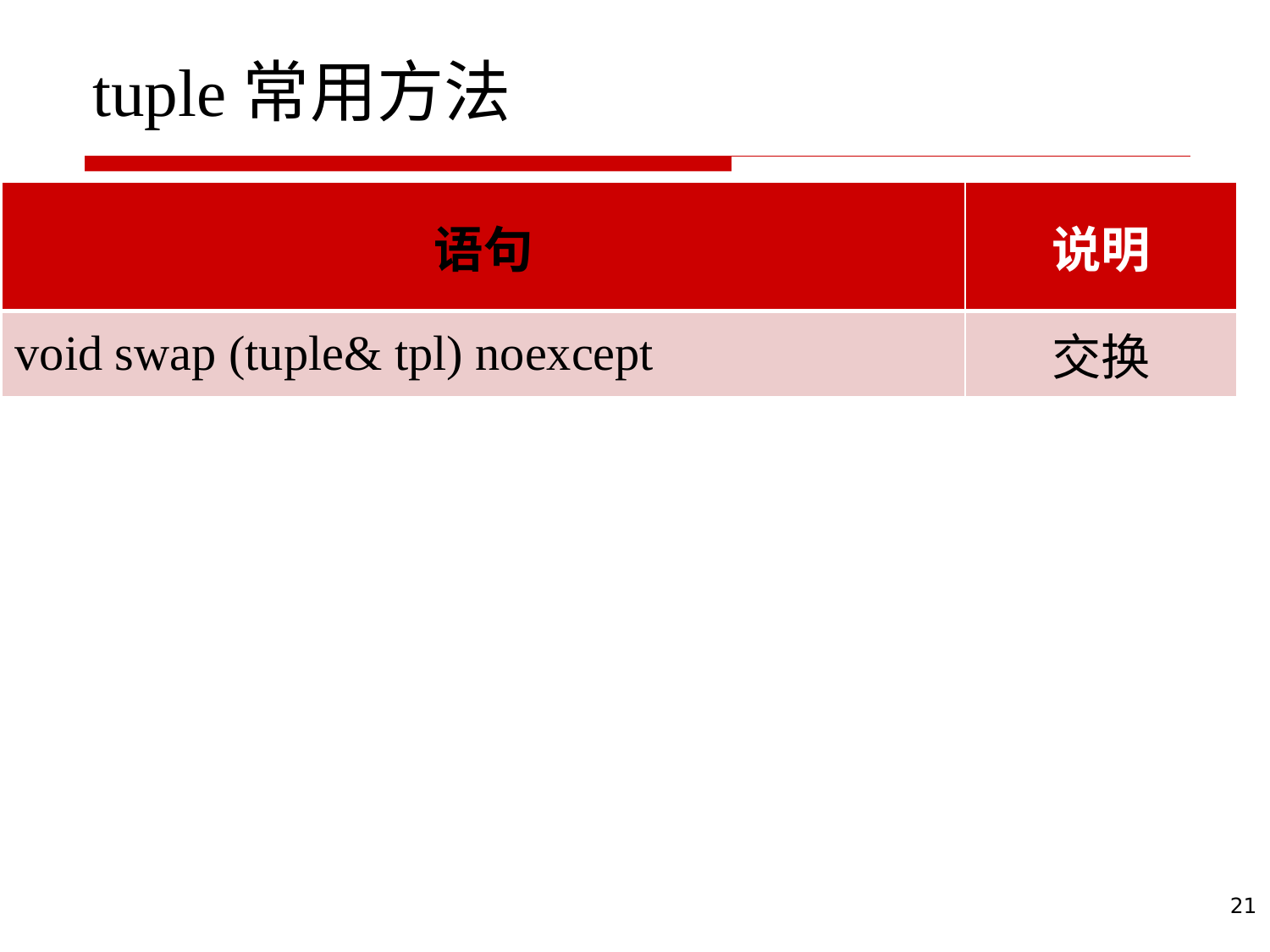

# tuple常用方法
| 语句 | 说明 |
| --- | --- |
| void swap (tuple& tpl) noexcept | 交换 |

21